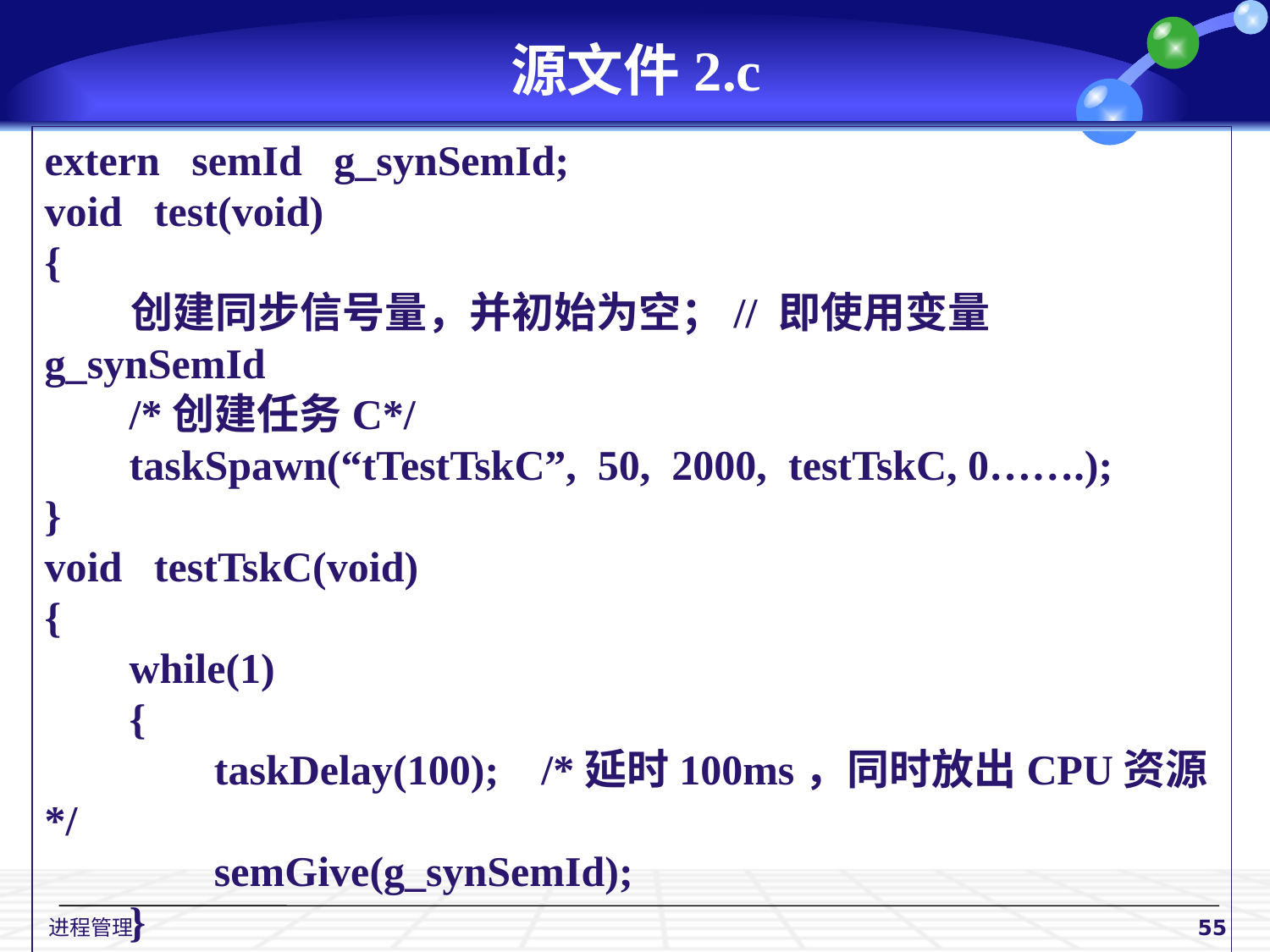

源文件2.c
extern   semId   g_synSemId;
void   test(void)
{
        创建同步信号量，并初始为空；// 即使用变量g_synSemId
        /*创建任务C*/
        taskSpawn(“tTestTskC”,  50,  2000,  testTskC, 0…….);
}
void   testTskC(void)
{
        while(1)
        {
                taskDelay(100);    /*延时100ms，同时放出CPU资源*/
                semGive(g_synSemId);
        }
}
   进程管理
55